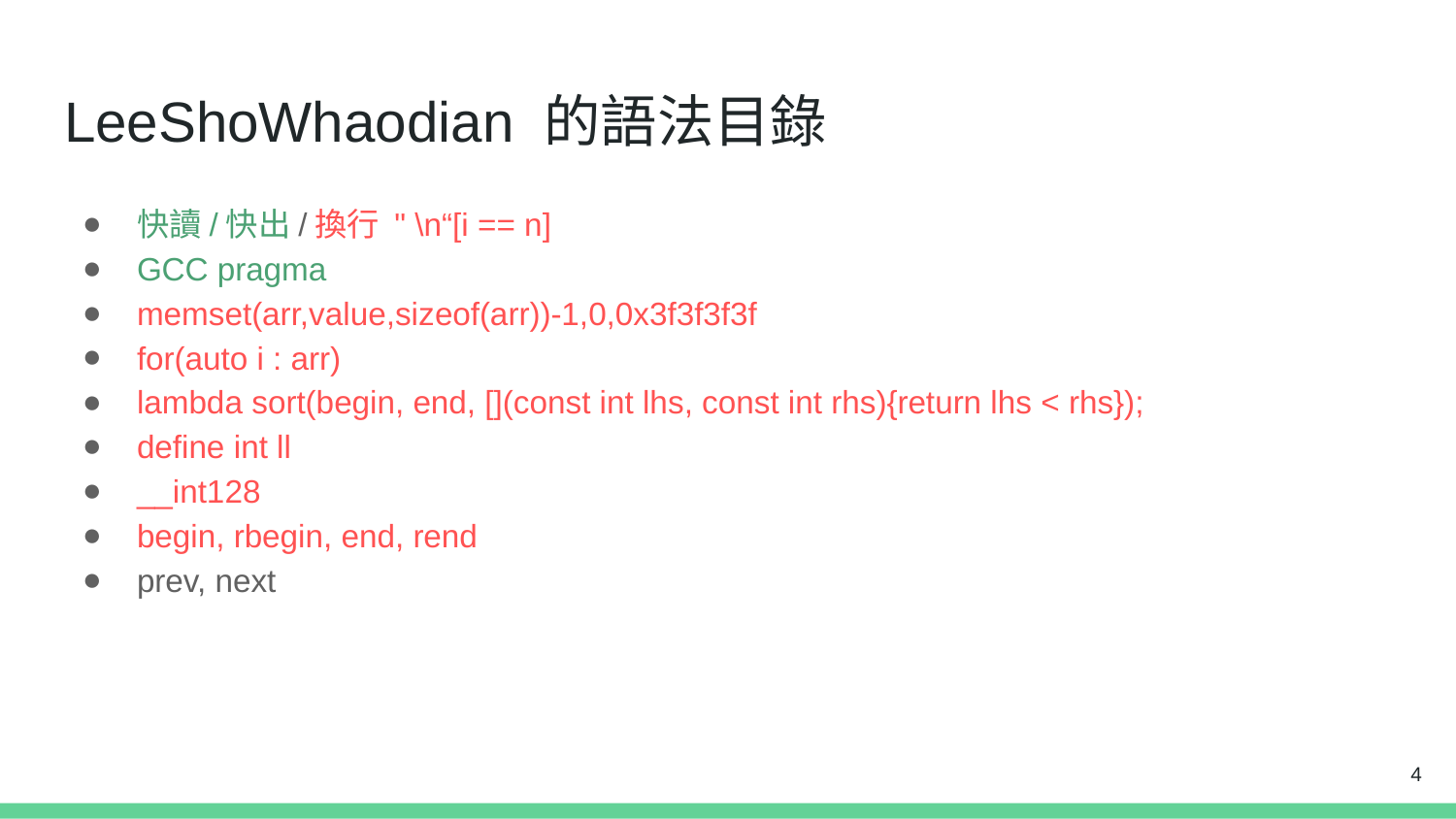

# LeeShoWhaodian 的語法目錄
快讀/快出/換行 " \n“[i == n]
GCC pragma
memset(arr,value,sizeof(arr))-1,0,0x3f3f3f3f
for(auto i : arr)
lambda sort(begin, end, [](const int lhs, const int rhs){return lhs < rhs});
define int ll
__int128
begin, rbegin, end, rend
prev, next
4